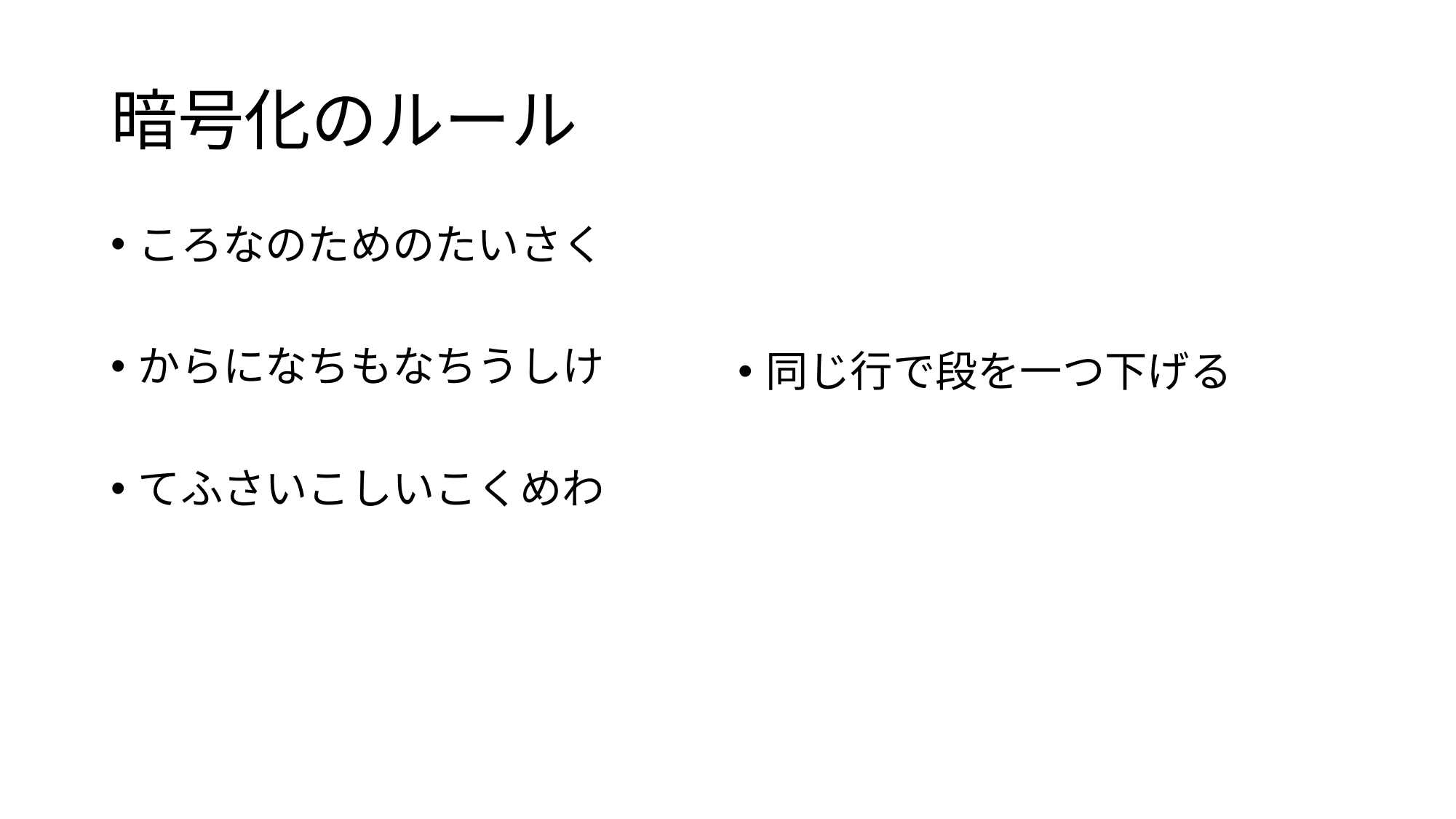

# 暗号化のルール
ころなのためのたいさく

からになちもなちうしけ

てふさいこしいこくめわ

同じ行で段を一つ下げる